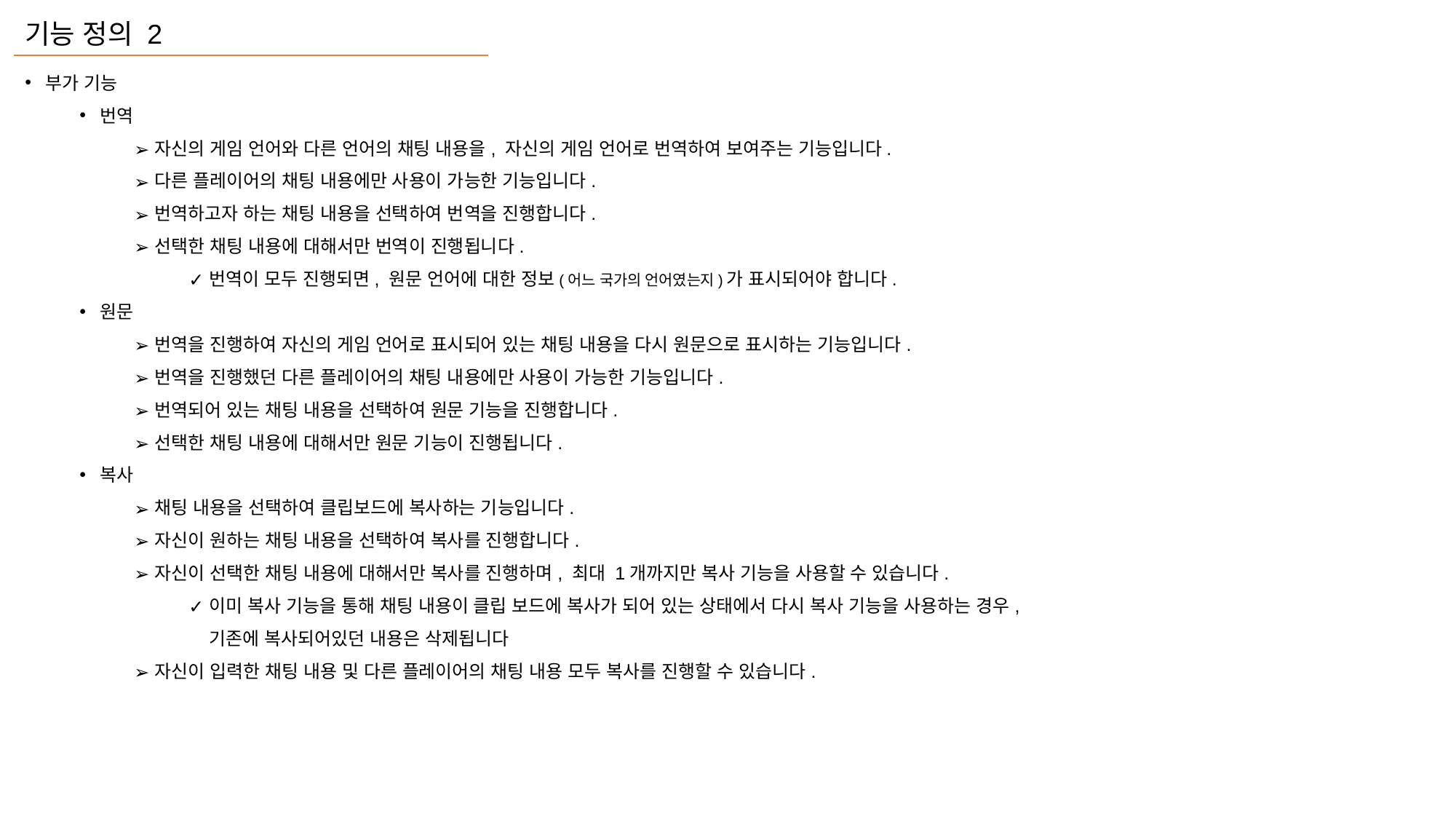

기능 정의 2
부가 기능
번역
자신의 게임 언어와 다른 언어의 채팅 내용을, 자신의 게임 언어로 번역하여 보여주는 기능입니다.
다른 플레이어의 채팅 내용에만 사용이 가능한 기능입니다.
번역하고자 하는 채팅 내용을 선택하여 번역을 진행합니다.
선택한 채팅 내용에 대해서만 번역이 진행됩니다.
번역이 모두 진행되면, 원문 언어에 대한 정보(어느 국가의 언어였는지)가 표시되어야 합니다.
원문
번역을 진행하여 자신의 게임 언어로 표시되어 있는 채팅 내용을 다시 원문으로 표시하는 기능입니다.
번역을 진행했던 다른 플레이어의 채팅 내용에만 사용이 가능한 기능입니다.
번역되어 있는 채팅 내용을 선택하여 원문 기능을 진행합니다.
선택한 채팅 내용에 대해서만 원문 기능이 진행됩니다.
복사
채팅 내용을 선택하여 클립보드에 복사하는 기능입니다.
자신이 원하는 채팅 내용을 선택하여 복사를 진행합니다.
자신이 선택한 채팅 내용에 대해서만 복사를 진행하며, 최대 1개까지만 복사 기능을 사용할 수 있습니다.
이미 복사 기능을 통해 채팅 내용이 클립 보드에 복사가 되어 있는 상태에서 다시 복사 기능을 사용하는 경우,
기존에 복사되어있던 내용은 삭제됩니다
자신이 입력한 채팅 내용 및 다른 플레이어의 채팅 내용 모두 복사를 진행할 수 있습니다.